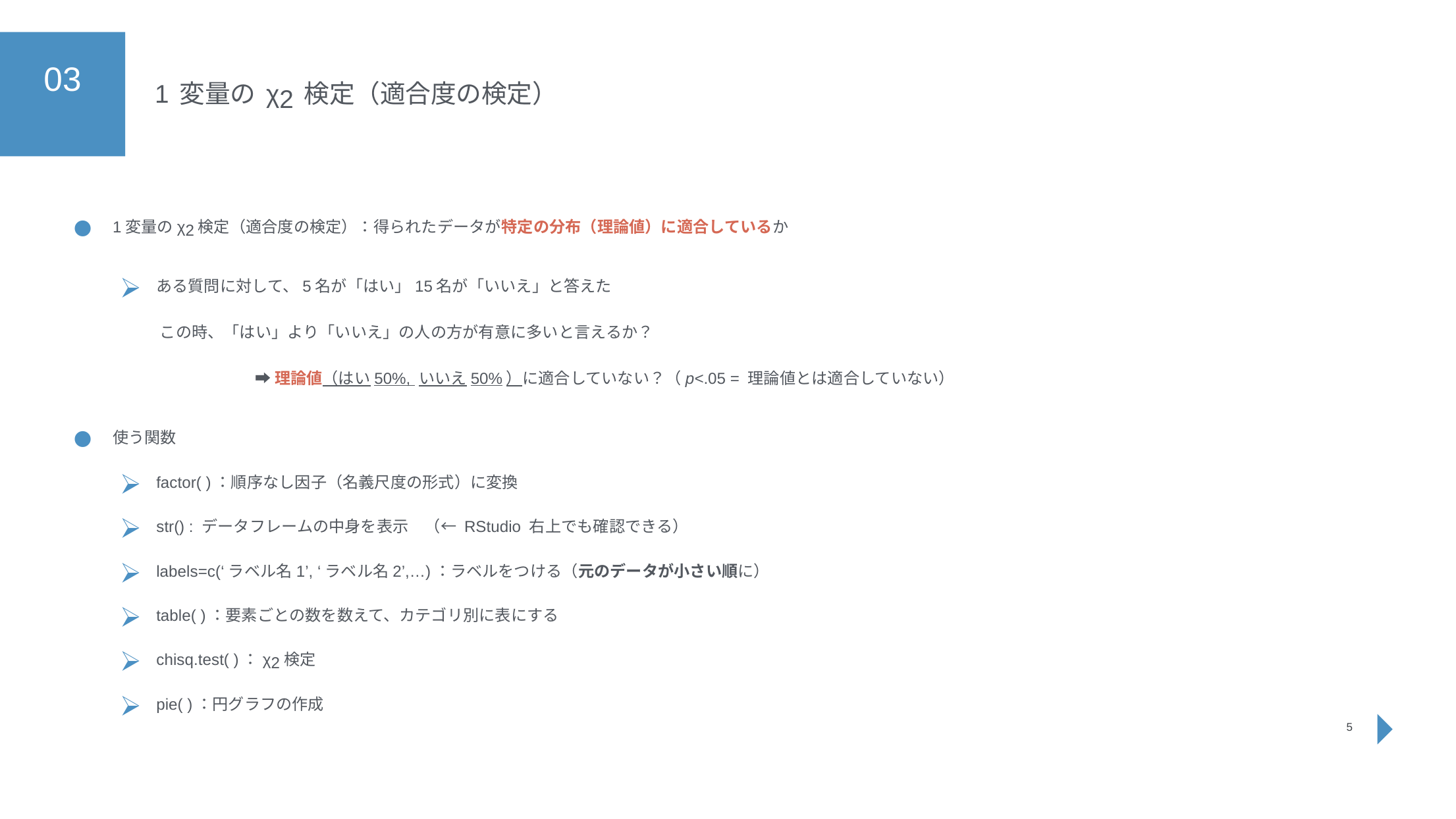

03
1変量のχ2検定（適合度の検定）
1変量のχ2検定（適合度の検定）：得られたデータが特定の分布（理論値）に適合しているか
ある質問に対して、5名が「はい」15名が「いいえ」と答えた
 この時、「はい」より「いいえ」の人の方が有意に多いと言えるか？
	➡︎ 理論値（はい50%, いいえ50%）に適合していない？（p<.05 = 理論値とは適合していない）
使う関数
factor( )：順序なし因子（名義尺度の形式）に変換
str() : データフレームの中身を表示　（← RStudio 右上でも確認できる）
labels=c(‘ラベル名1’, ‘ラベル名2’,…)：ラベルをつける（元のデータが小さい順に）
table( )：要素ごとの数を数えて、カテゴリ別に表にする
chisq.test( )：χ2検定
pie( )：円グラフの作成

5